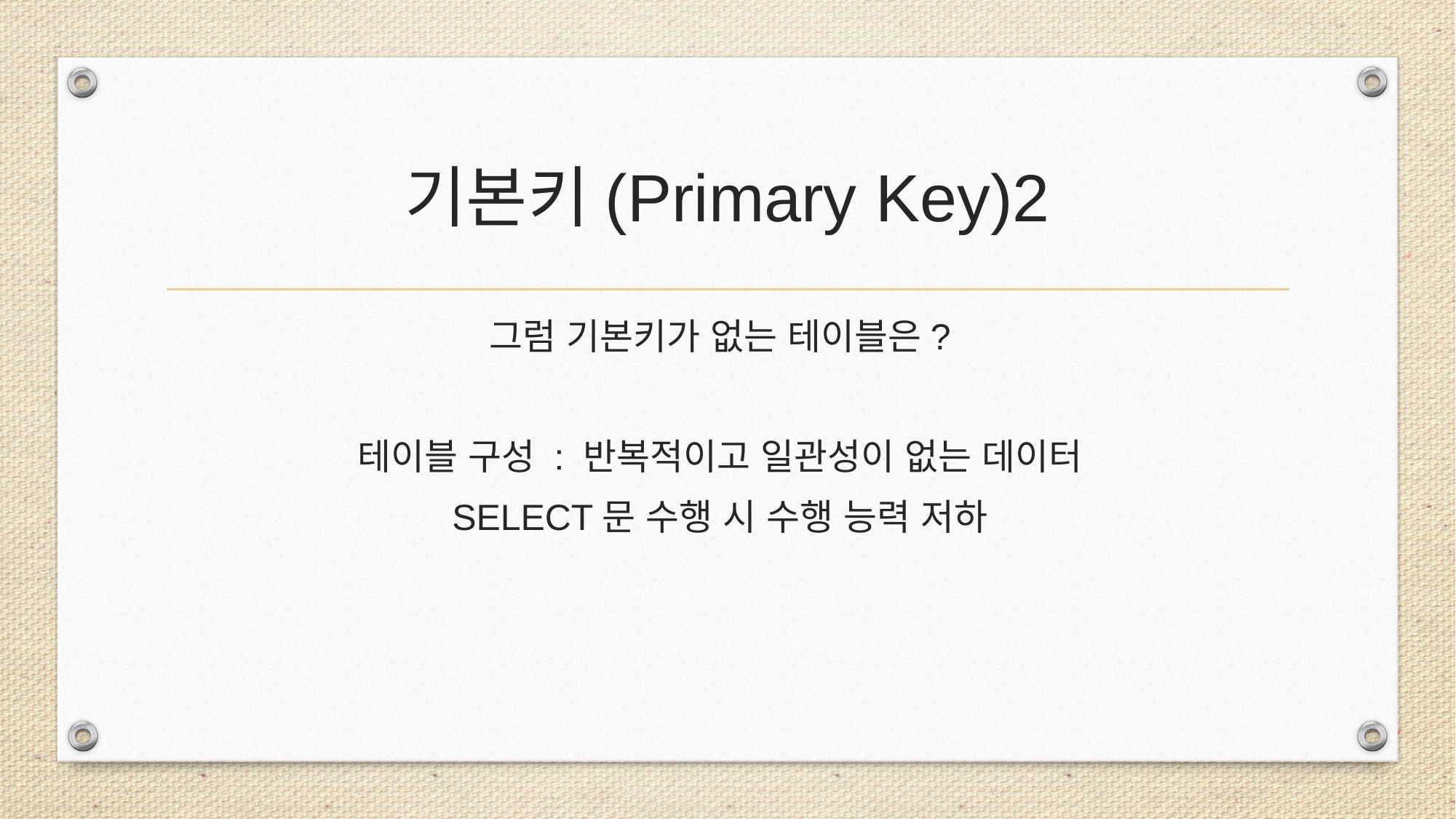

# 기본키(Primary Key)2
그럼 기본키가 없는 테이블은?

테이블 구성 : 반복적이고 일관성이 없는 데이터
SELECT문 수행 시 수행 능력 저하